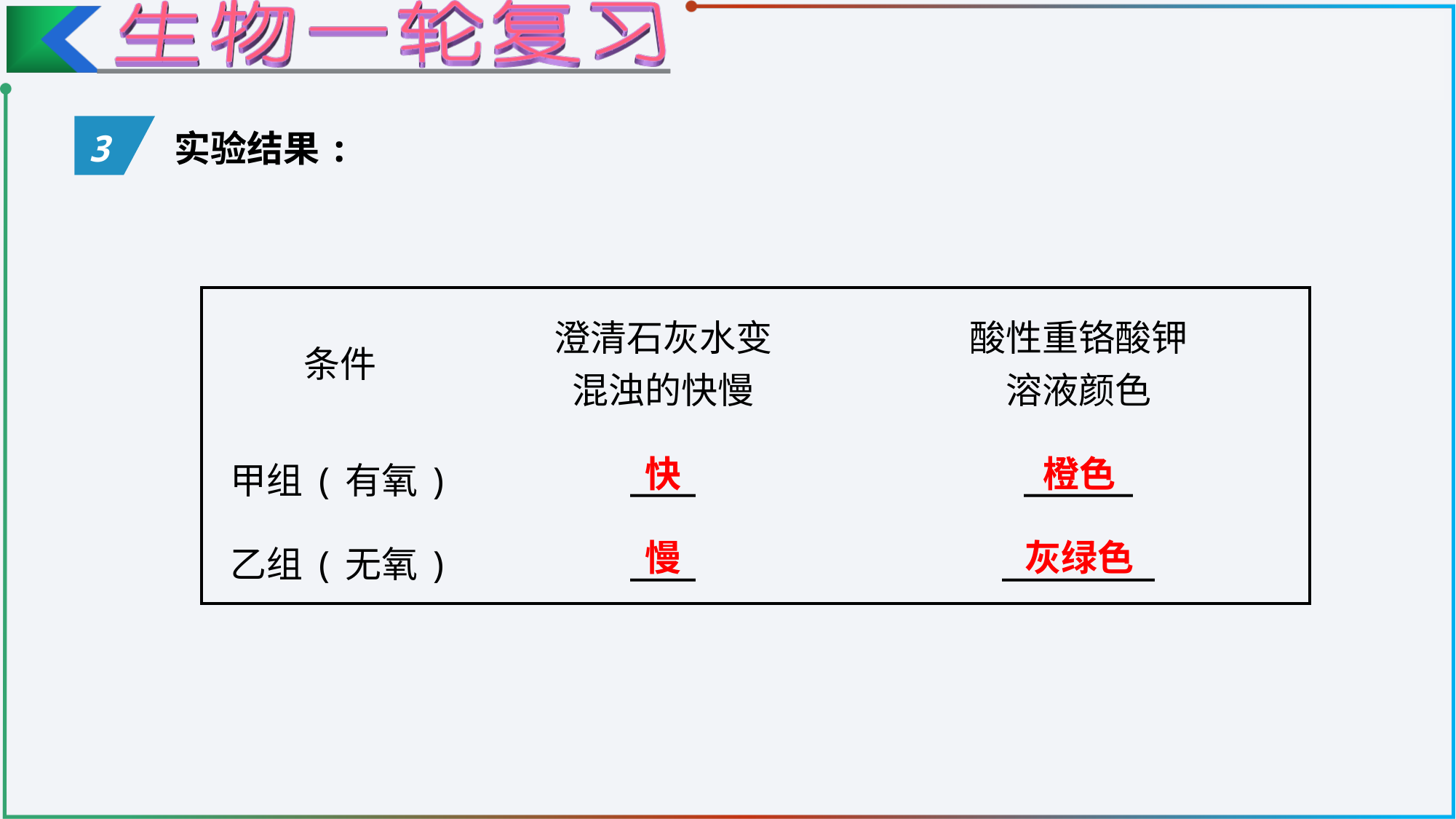

3
实验结果:
| 条件 | 澄清石灰水变 混浊的快慢 | 酸性重铬酸钾 溶液颜色 |
| --- | --- | --- |
| 甲组(有氧) | \_\_\_ | \_\_\_\_\_ |
| 乙组(无氧) | \_\_\_ | \_\_\_\_\_\_\_ |
快
橙色
慢
灰绿色